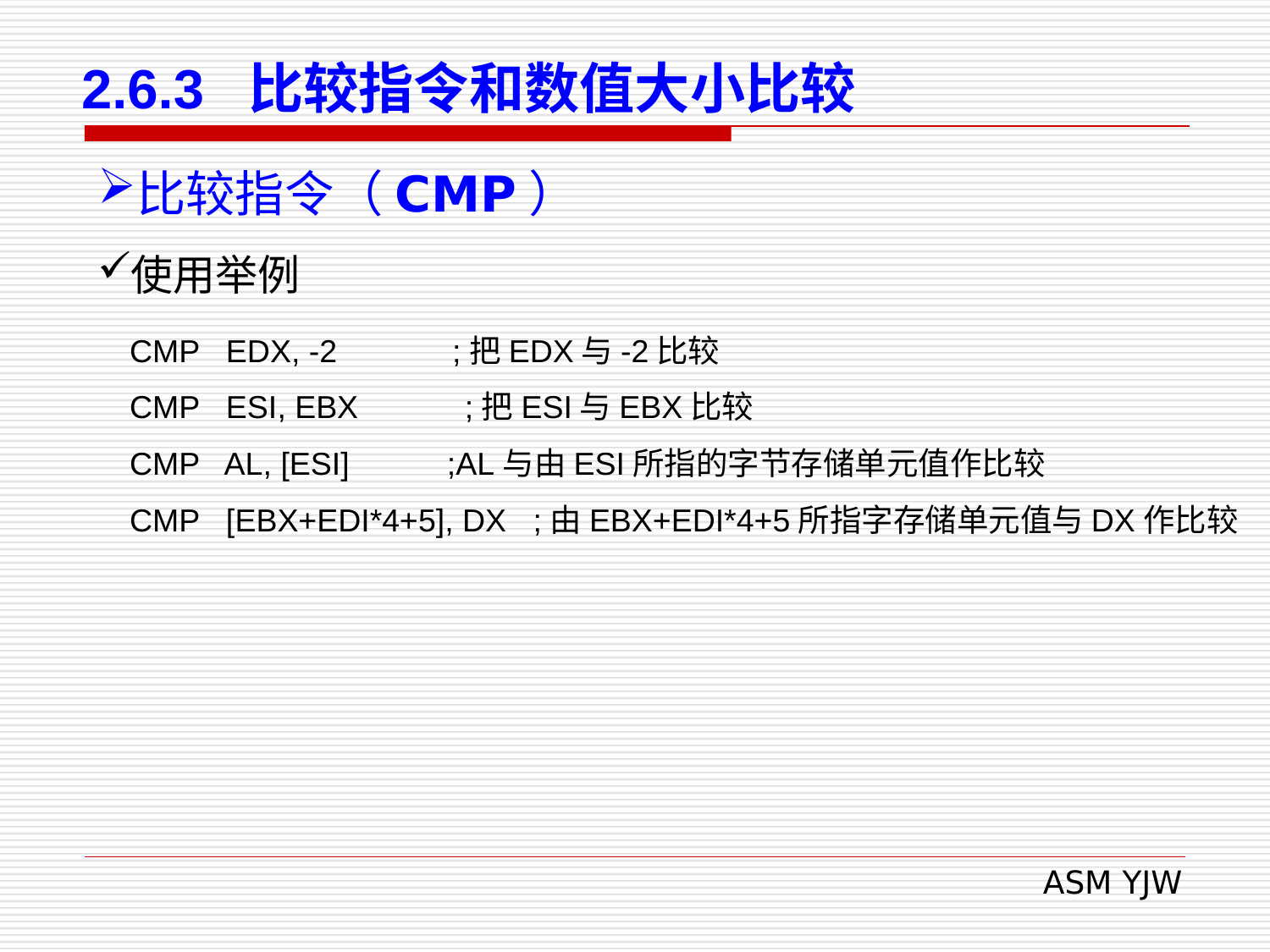

# 2.6.3  比较指令和数值大小比较
比较指令（CMP）
使用举例
    CMP   EDX, -2             ;把EDX与-2比较
    CMP   ESI, EBX            ;把ESI与EBX比较
    CMP   AL, [ESI]           ;AL与由ESI所指的字节存储单元值作比较
    CMP   [EBX+EDI*4+5], DX   ;由EBX+EDI*4+5所指字存储单元值与DX作比较